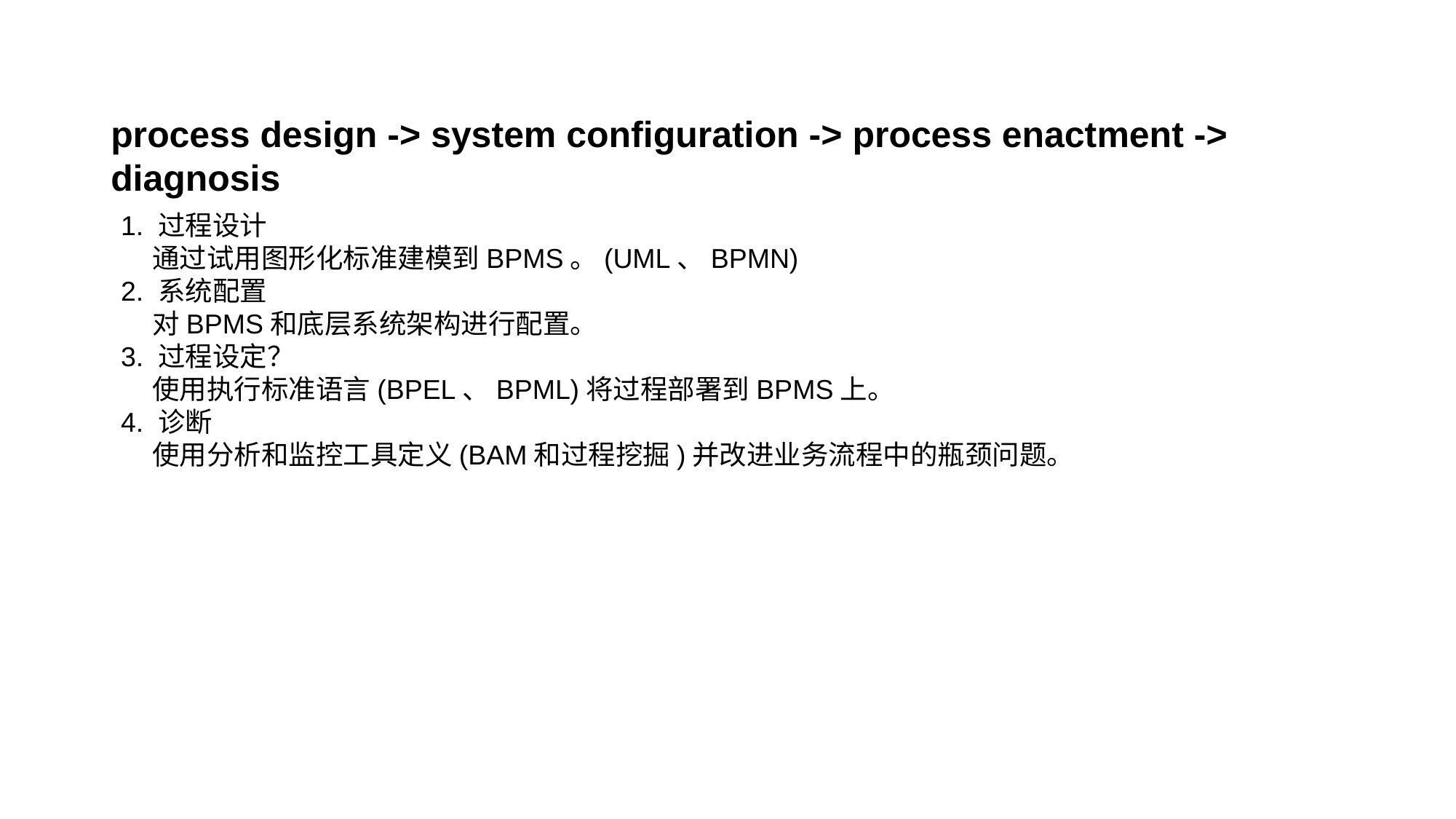

process design -> system configuration -> process enactment -> diagnosis
1. 过程设计
    通过试用图形化标准建模到BPMS。(UML、BPMN)
2. 系统配置
    对BPMS和底层系统架构进行配置。
3. 过程设定？
    使用执行标准语言(BPEL、BPML)将过程部署到BPMS上。
4. 诊断
    使用分析和监控工具定义(BAM和过程挖掘)并改进业务流程中的瓶颈问题。